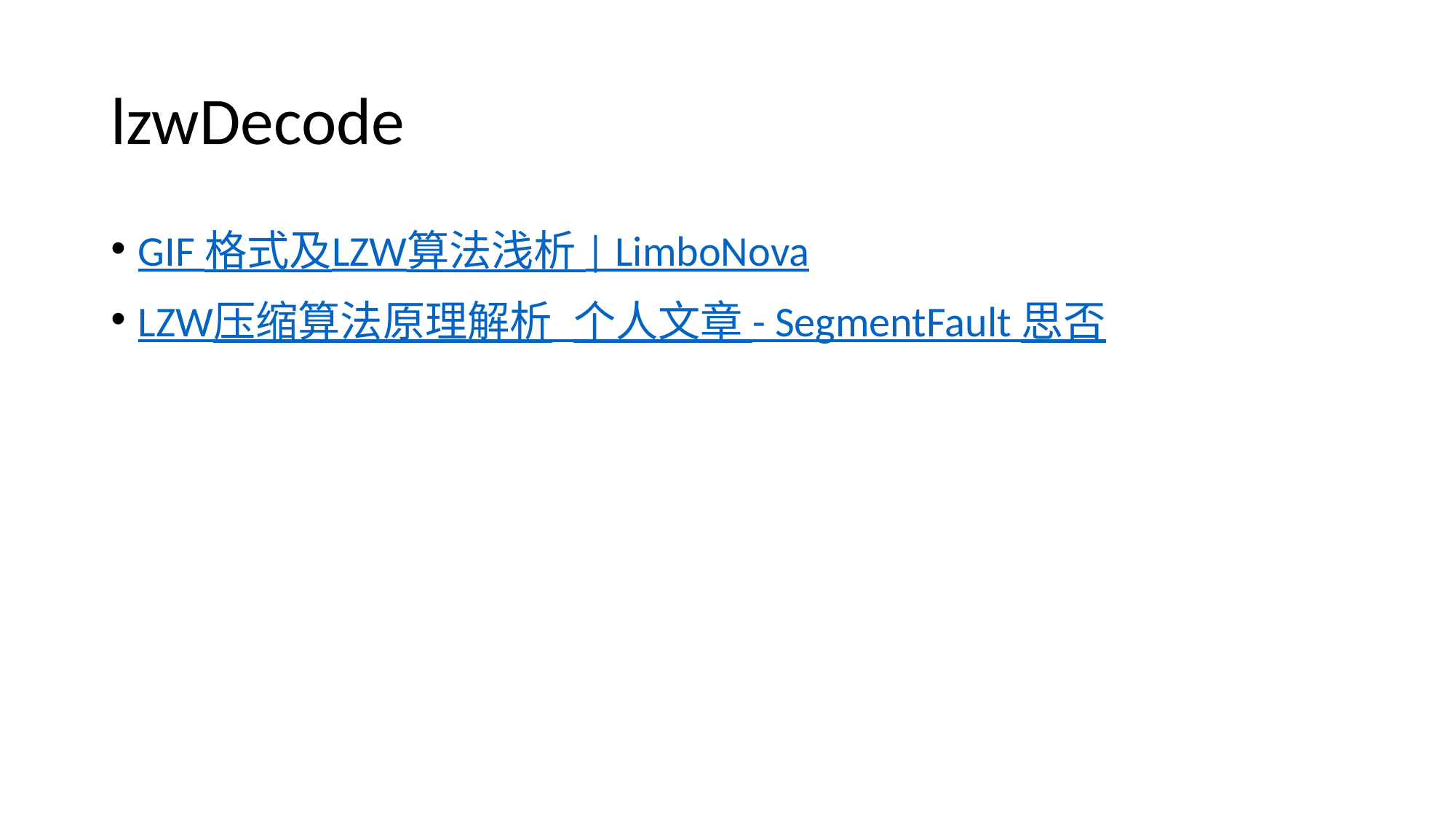

# lzwDecode
GIF 格式及LZW算法浅析 | LimboNova
LZW压缩算法原理解析_个人文章 - SegmentFault 思否